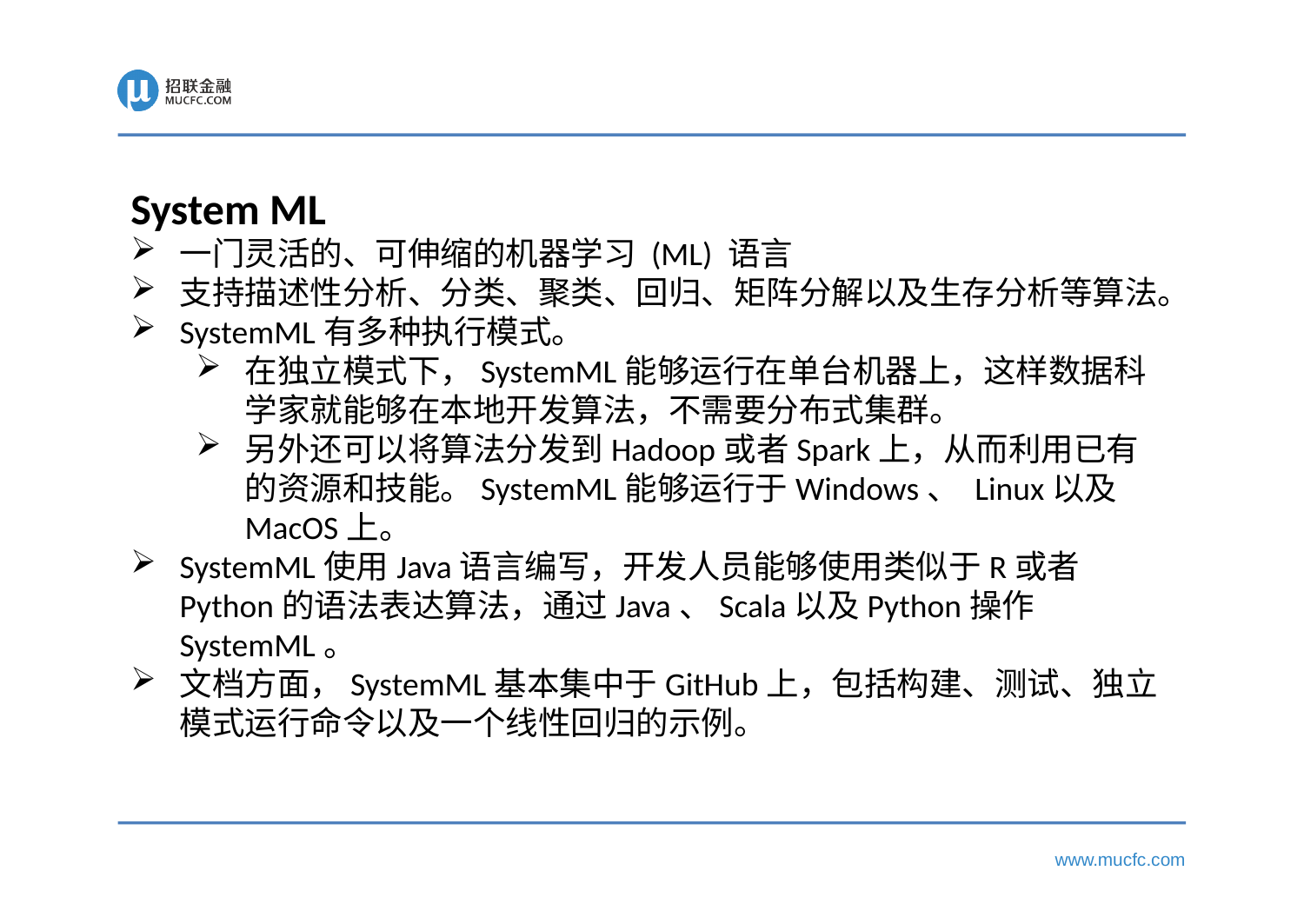

System ML
一门灵活的、可伸缩的机器学习 (ML) 语言
支持描述性分析、分类、聚类、回归、矩阵分解以及生存分析等算法。
SystemML有多种执行模式。
在独立模式下，SystemML能够运行在单台机器上，这样数据科学家就能够在本地开发算法，不需要分布式集群。
另外还可以将算法分发到Hadoop或者Spark上，从而利用已有的资源和技能。SystemML能够运行于Windows、 Linux以及MacOS上。
SystemML使用Java语言编写，开发人员能够使用类似于R或者Python的语法表达算法，通过Java、Scala以及Python操作SystemML。
文档方面，SystemML基本集中于GitHub上，包括构建、测试、独立模式运行命令以及一个线性回归的示例。